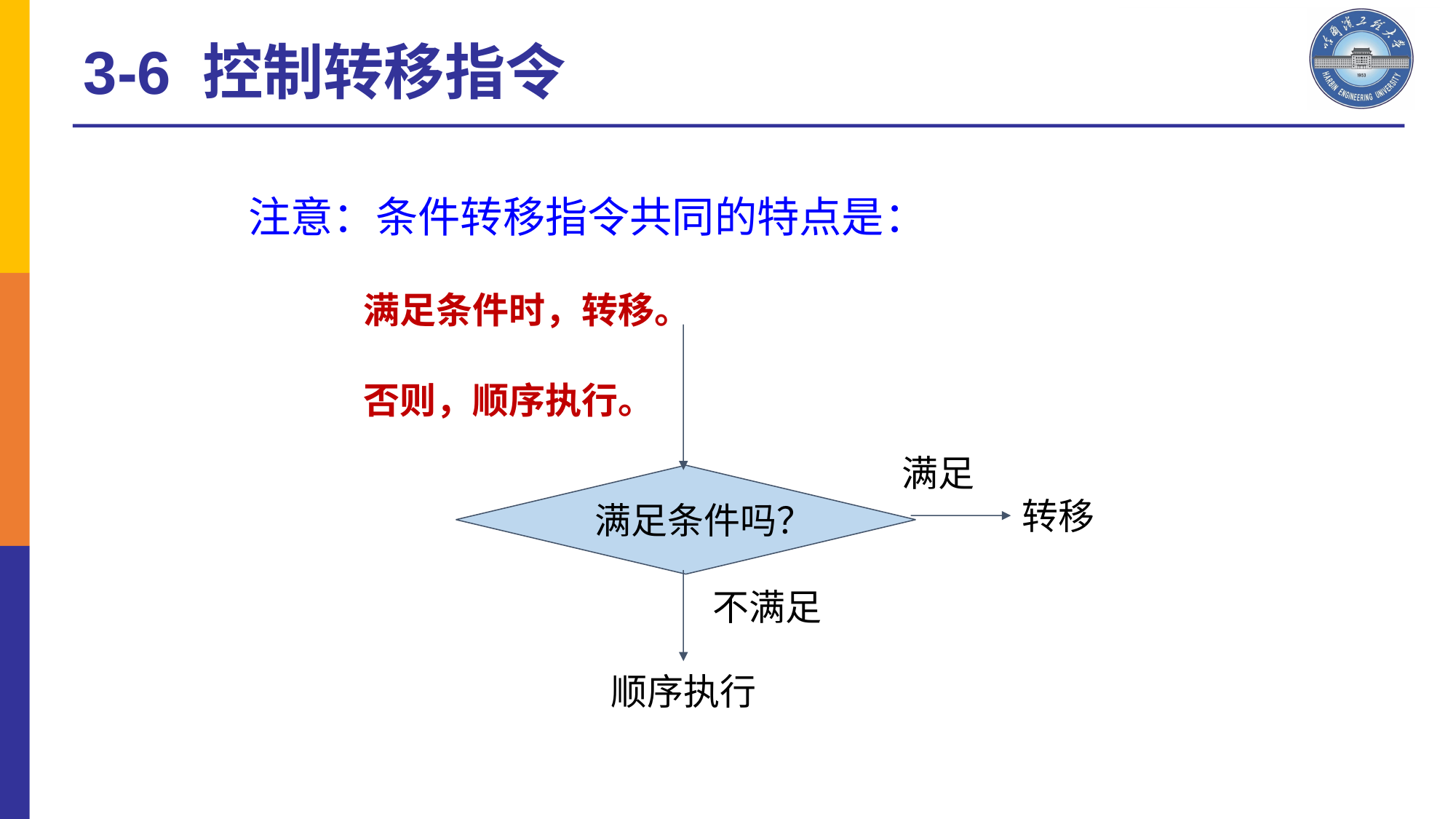

3-6 控制转移指令
注意：条件转移指令共同的特点是：
             满足条件时，转移。
             否则，顺序执行。

满足
满足条件吗？
转移

不满足
顺序执行